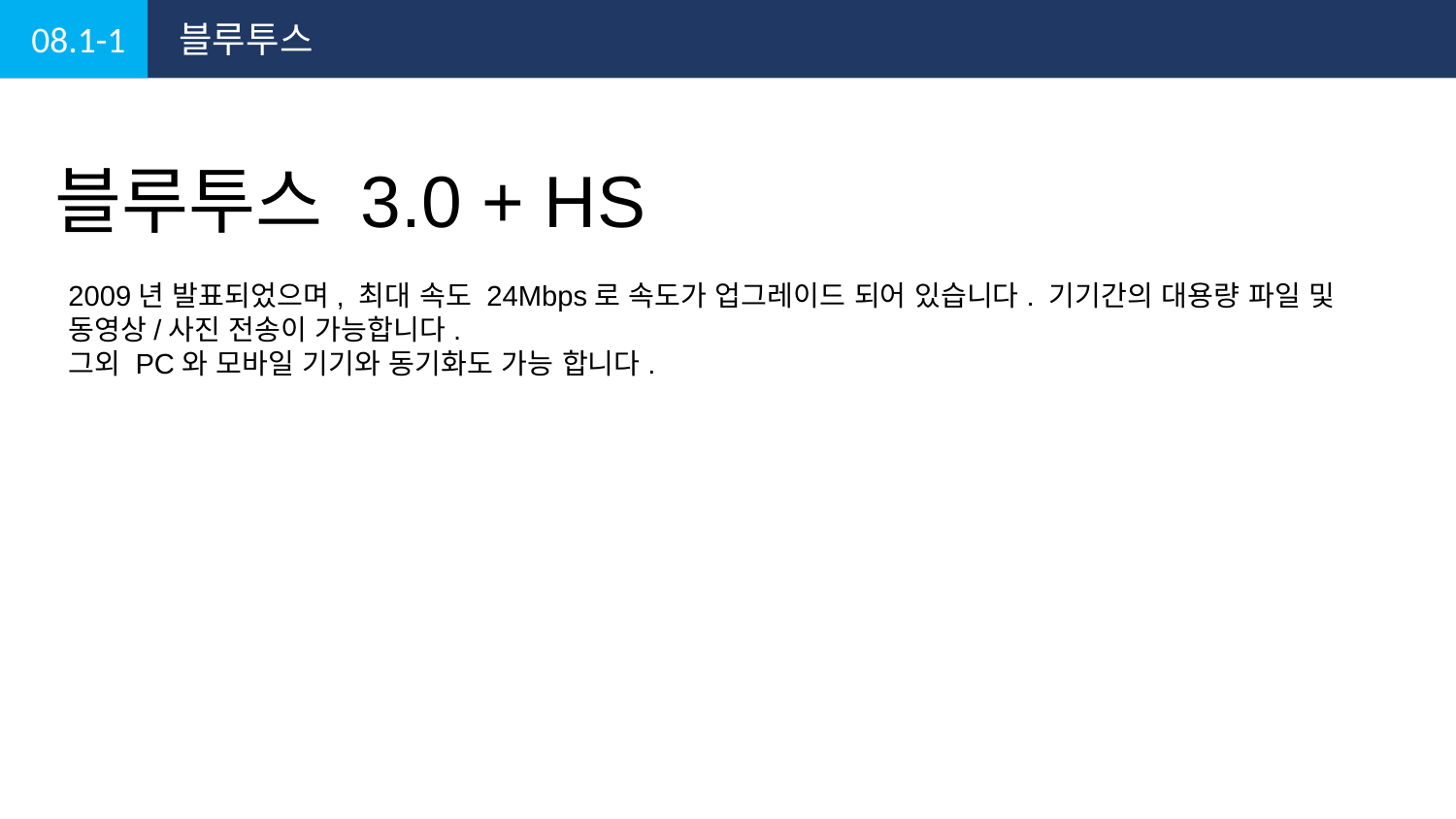

08.1-1
블루투스
블루투스 3.0 + HS
2009년 발표되었으며, 최대 속도 24Mbps로 속도가 업그레이드 되어 있습니다. 기기간의 대용량 파일 및 동영상/사진 전송이 가능합니다.
그외 PC와 모바일 기기와 동기화도 가능 합니다.